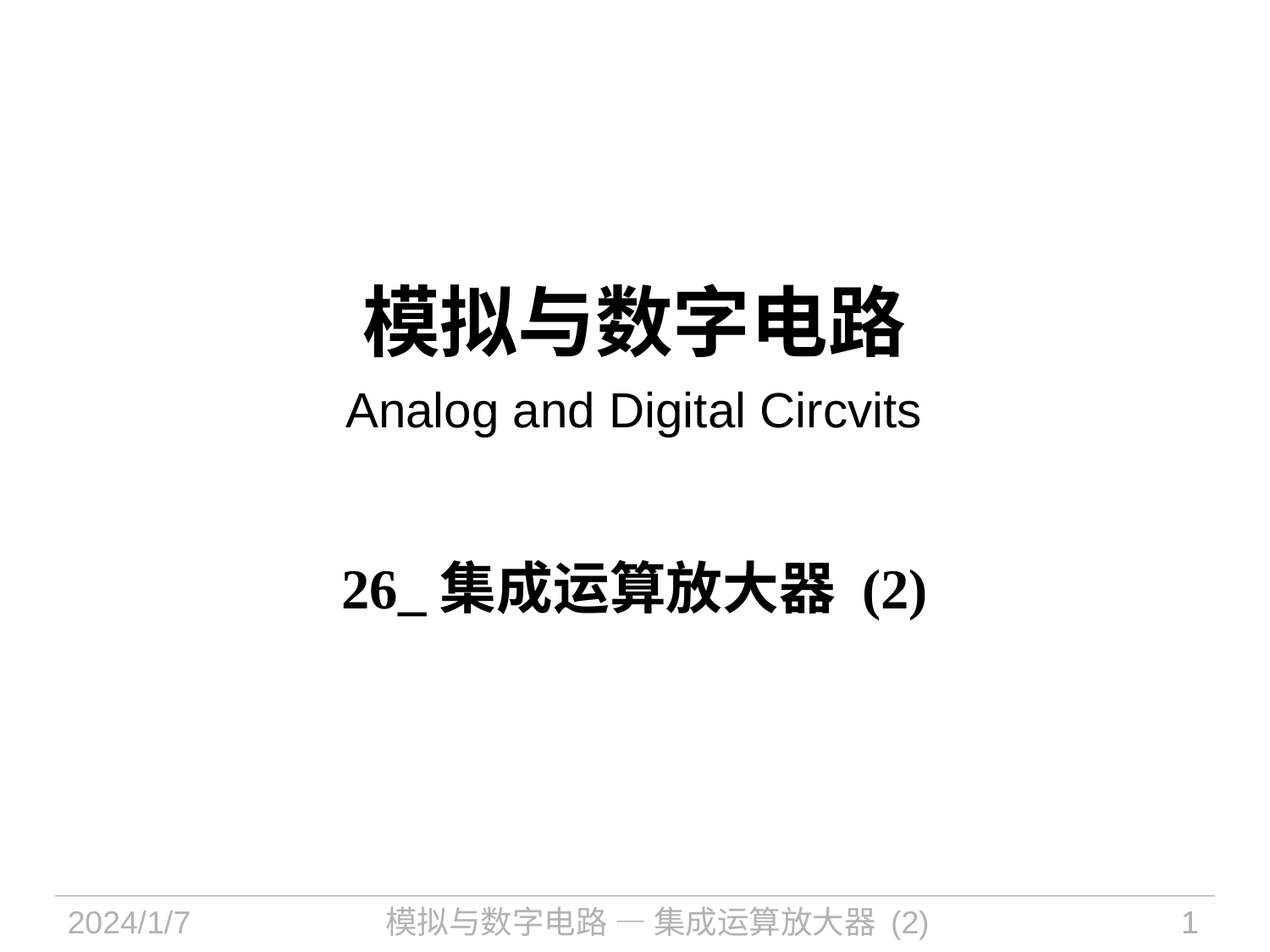

# 模拟与数字电路 Analog and Digital Circvits
26_集成运算放大器 (2)
2024/1/7
模拟与数字电路 — 集成运算放大器 (2)
1
1